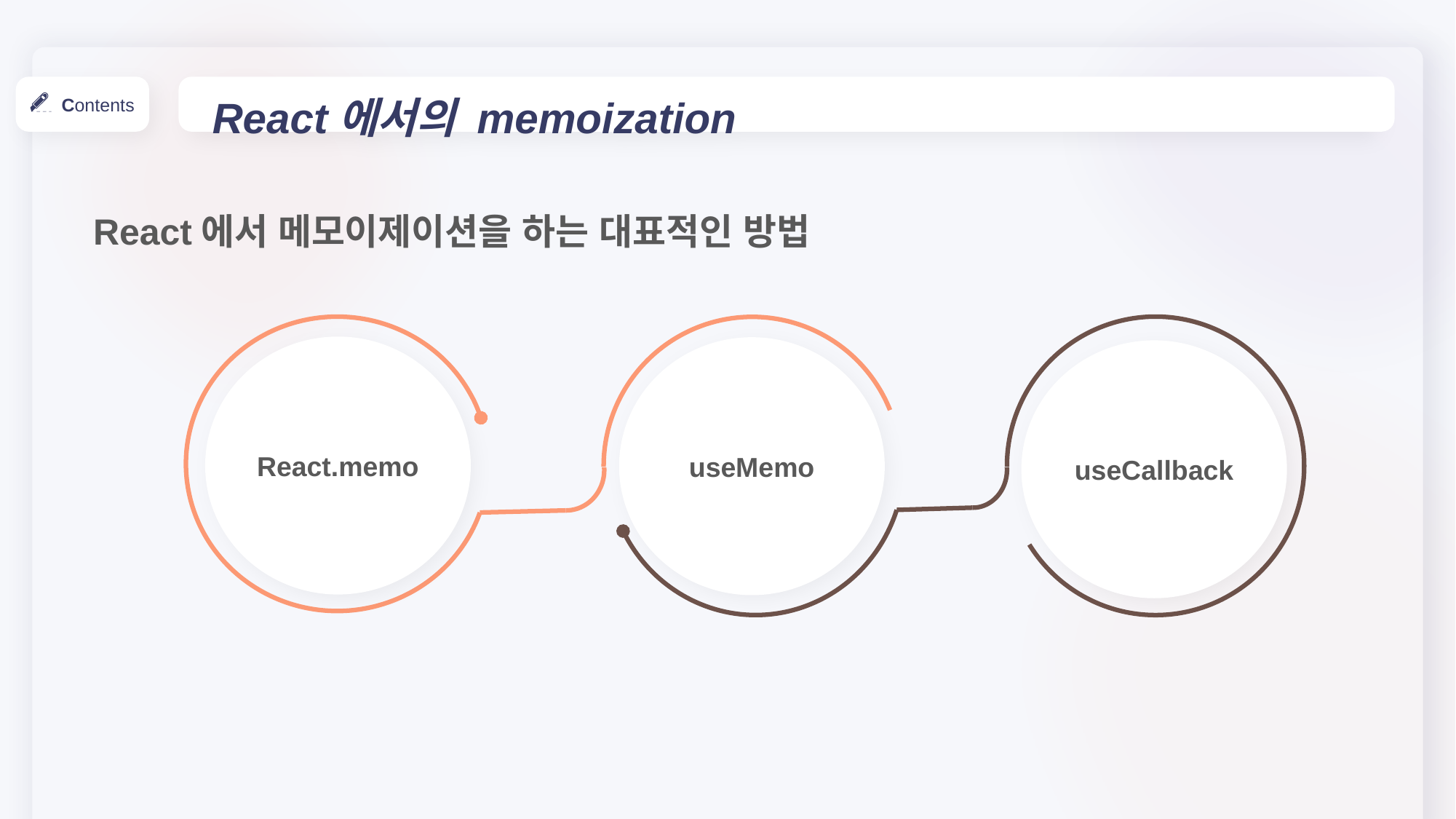

React에서의 memoization
Contents

React에서 메모이제이션을 하는 대표적인 방법

React.memo
useMemo
useCallback